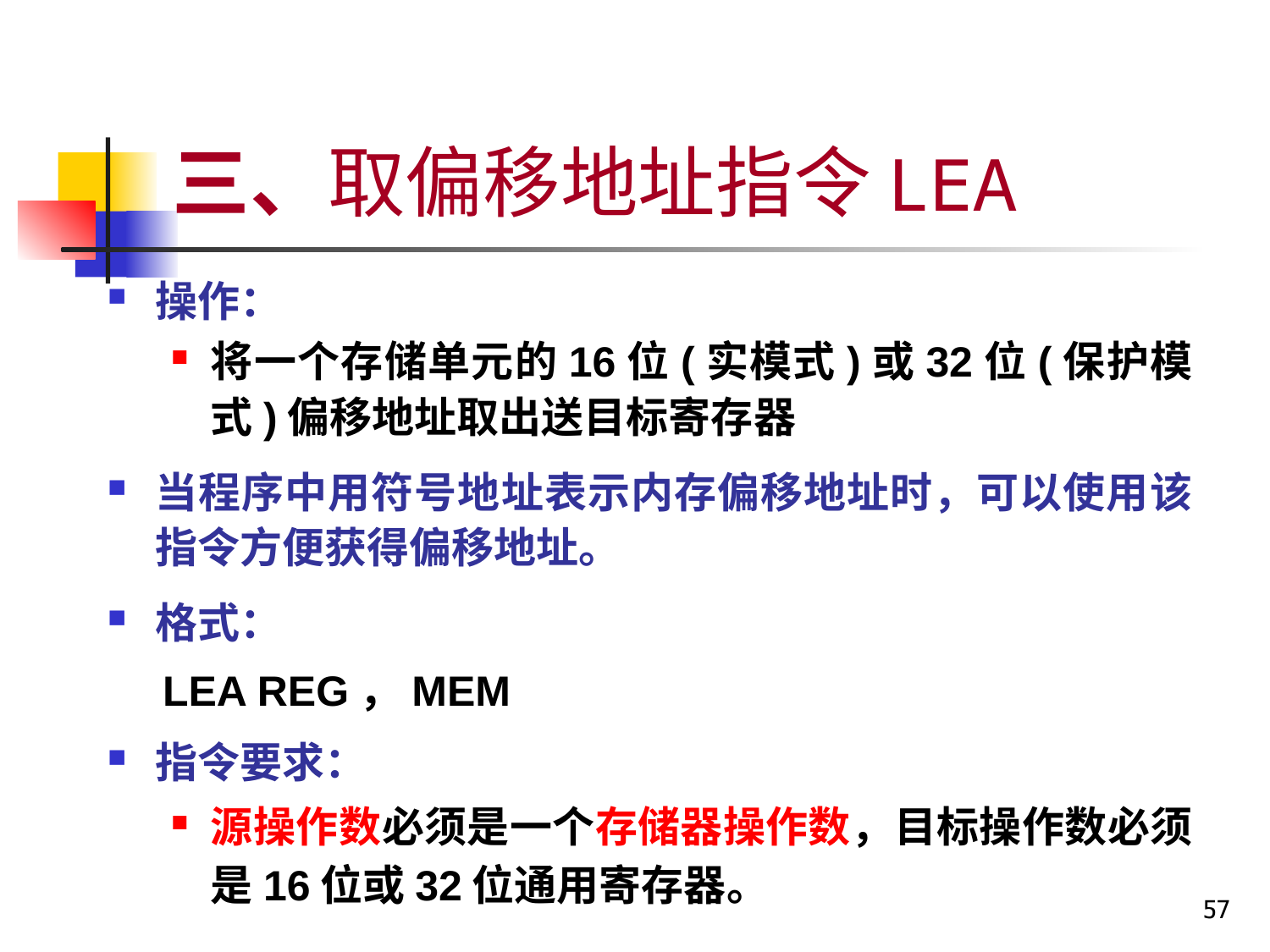

# 三、取偏移地址指令LEA
操作：
将一个存储单元的16位(实模式)或32位(保护模式)偏移地址取出送目标寄存器
当程序中用符号地址表示内存偏移地址时，可以使用该指令方便获得偏移地址。
格式：
    LEA REG，MEM
指令要求：
源操作数必须是一个存储器操作数，目标操作数必须是16位或32位通用寄存器。
57